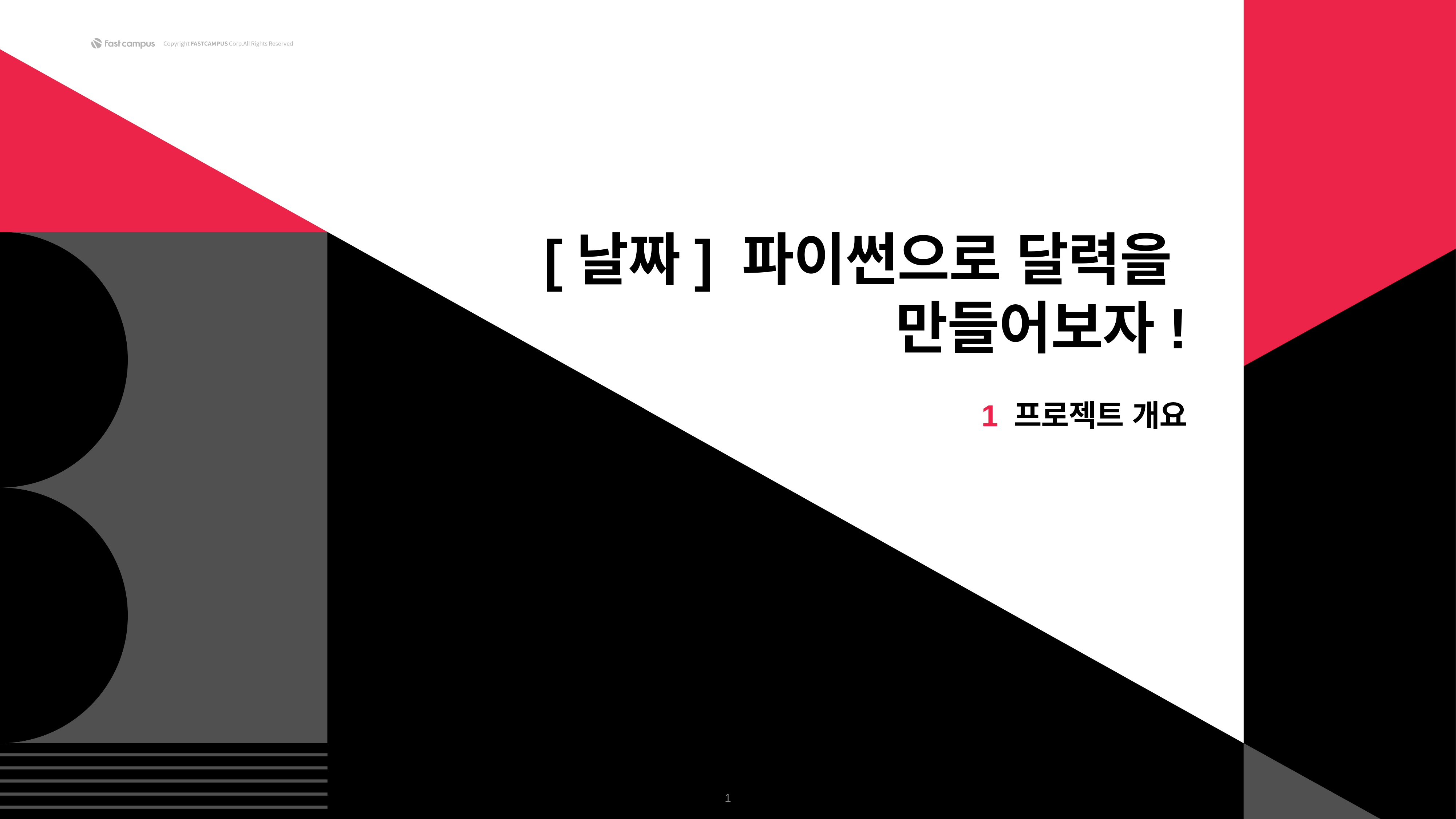

[날짜] 파이썬으로 달력을
만들어보자!

1 프로젝트 개요
1